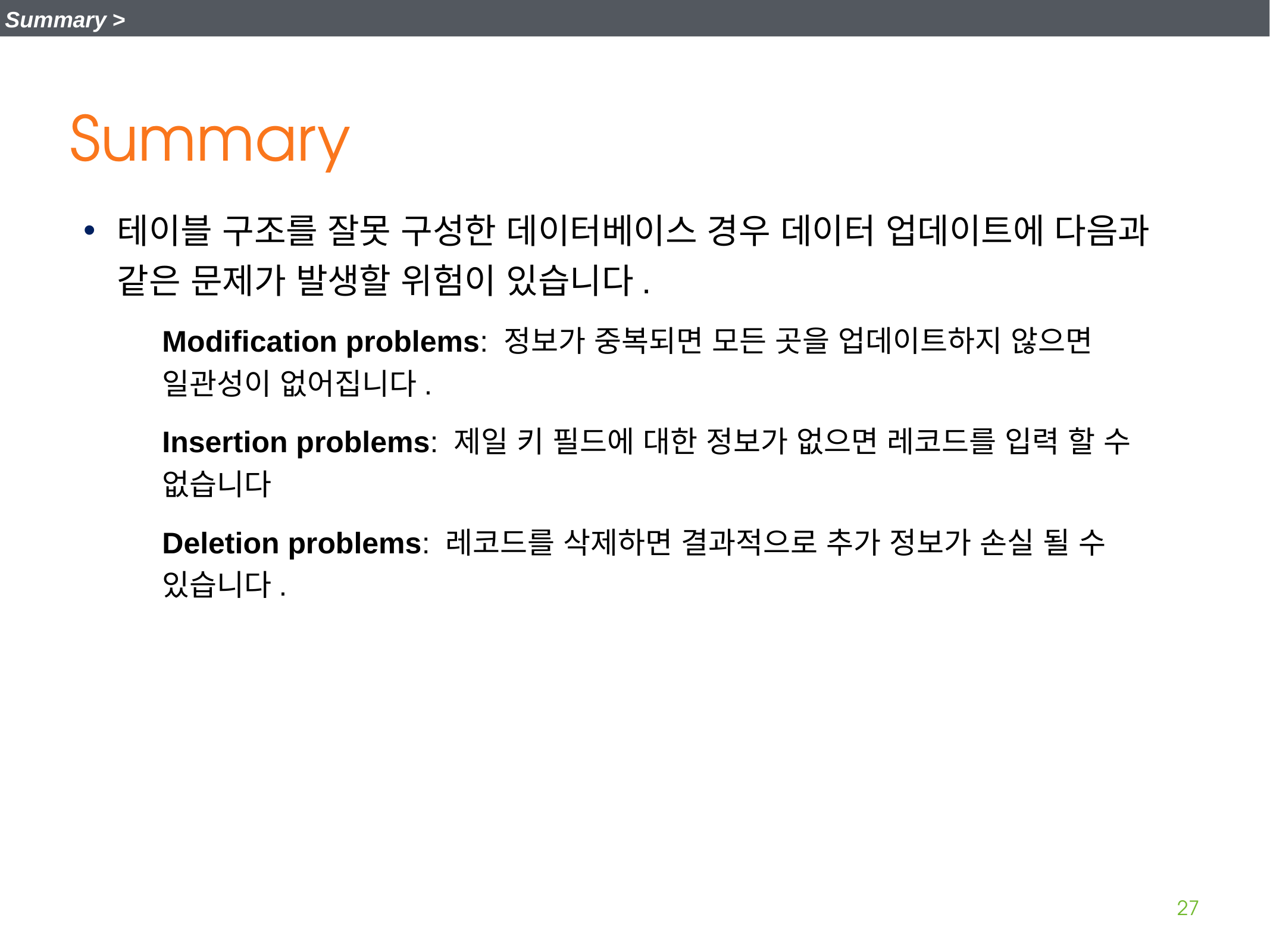

Summary >
# Summary
테이블 구조를 잘못 구성한 데이터베이스 경우 데이터 업데이트에 다음과 같은 문제가 발생할 위험이 있습니다.
Modification problems: 정보가 중복되면 모든 곳을 업데이트하지 않으면 일관성이 없어집니다.
Insertion problems: 제일 키 필드에 대한 정보가 없으면 레코드를 입력 할 수 없습니다
Deletion problems: 레코드를 삭제하면 결과적으로 추가 정보가 손실 될 수 있습니다.
27